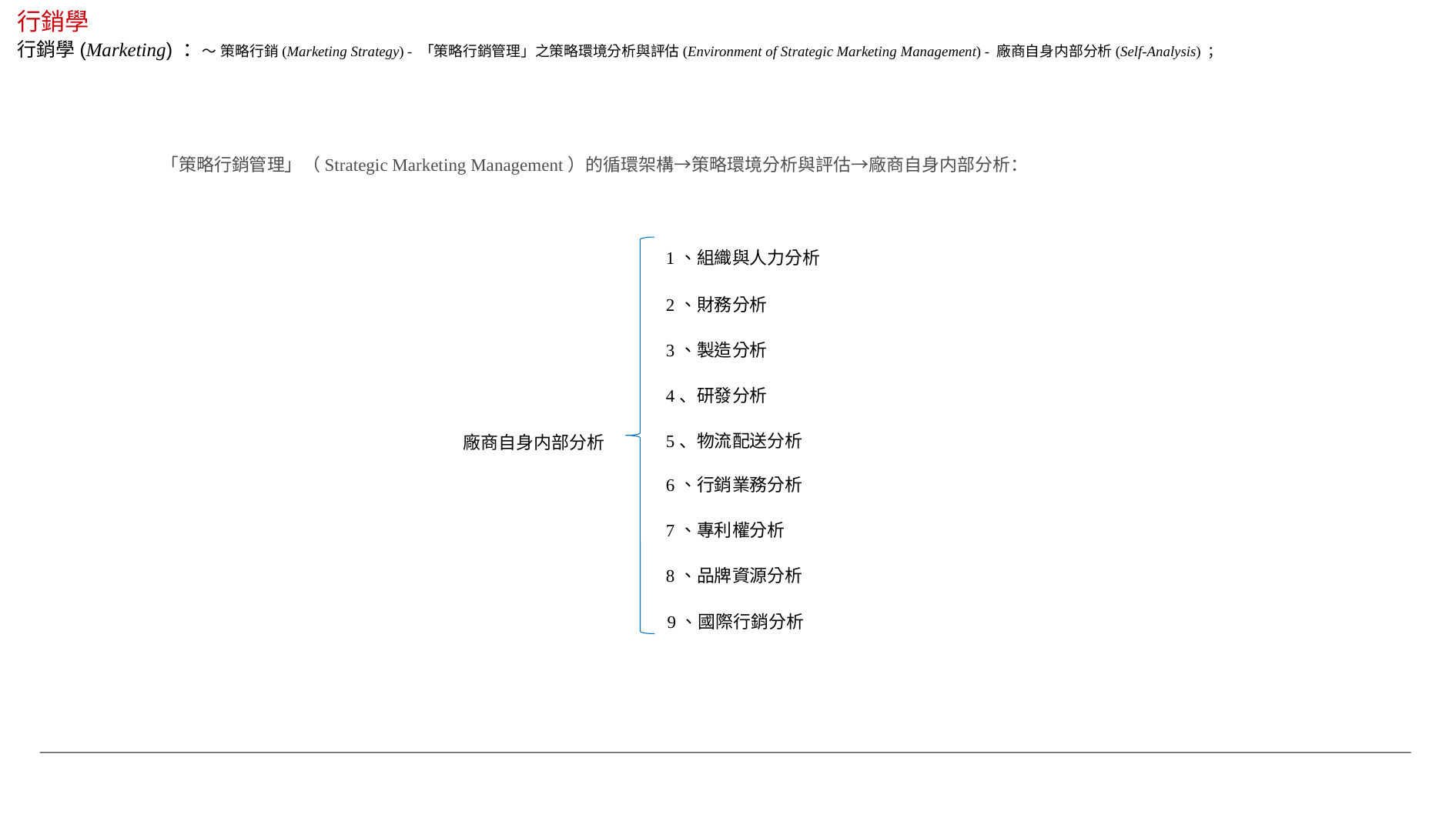

行銷學
行銷學(Marketing) ：～ 策略行銷(Marketing Strategy) - 「策略行銷管理」之策略環境分析與評估(Environment of Strategic Marketing Management) - 廠商自身内部分析(Self-Analysis) ；
「策略行銷管理」（Strategic Marketing Management）的循環架構→策略環境分析與評估→廠商自身内部分析：
1、組織與人力分析

2、財務分析
3、製造分析
4、研發分析
5、物流配送分析
廠商自身内部分析
6、行銷業務分析
7、專利權分析
8、品牌資源分析
9、國際行銷分析